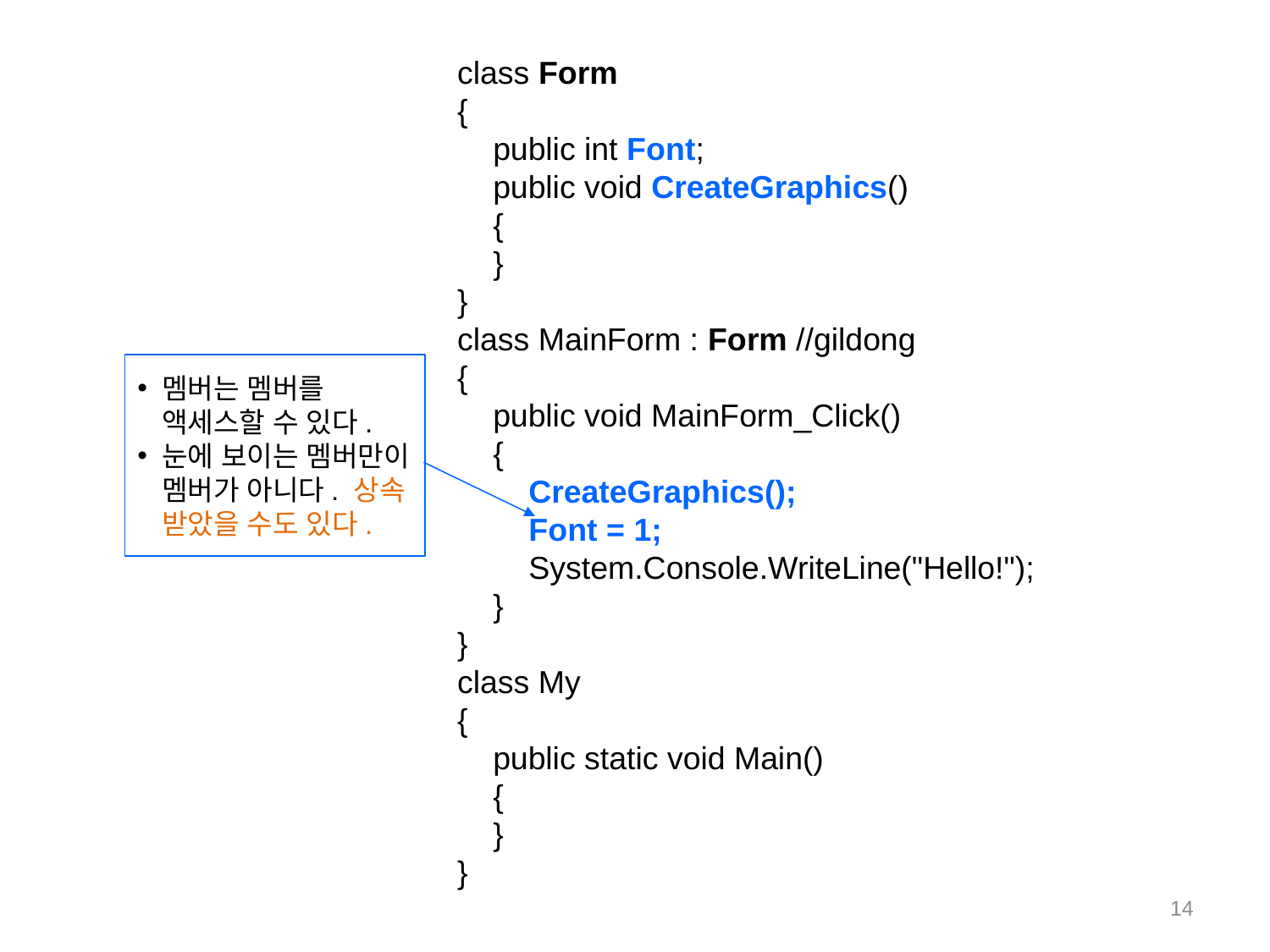

class Form
{
    public int Font;
    public void CreateGraphics()
    {
    }
}
class MainForm : Form //gildong
{
    public void MainForm_Click()
    {
        CreateGraphics();
        Font = 1;
        System.Console.WriteLine("Hello!");
    }
}
class My
{
    public static void Main()
    {
    }
}
멤버는 멤버를 액세스할 수 있다.
눈에 보이는 멤버만이 멤버가 아니다. 상속 받았을 수도 있다.
14